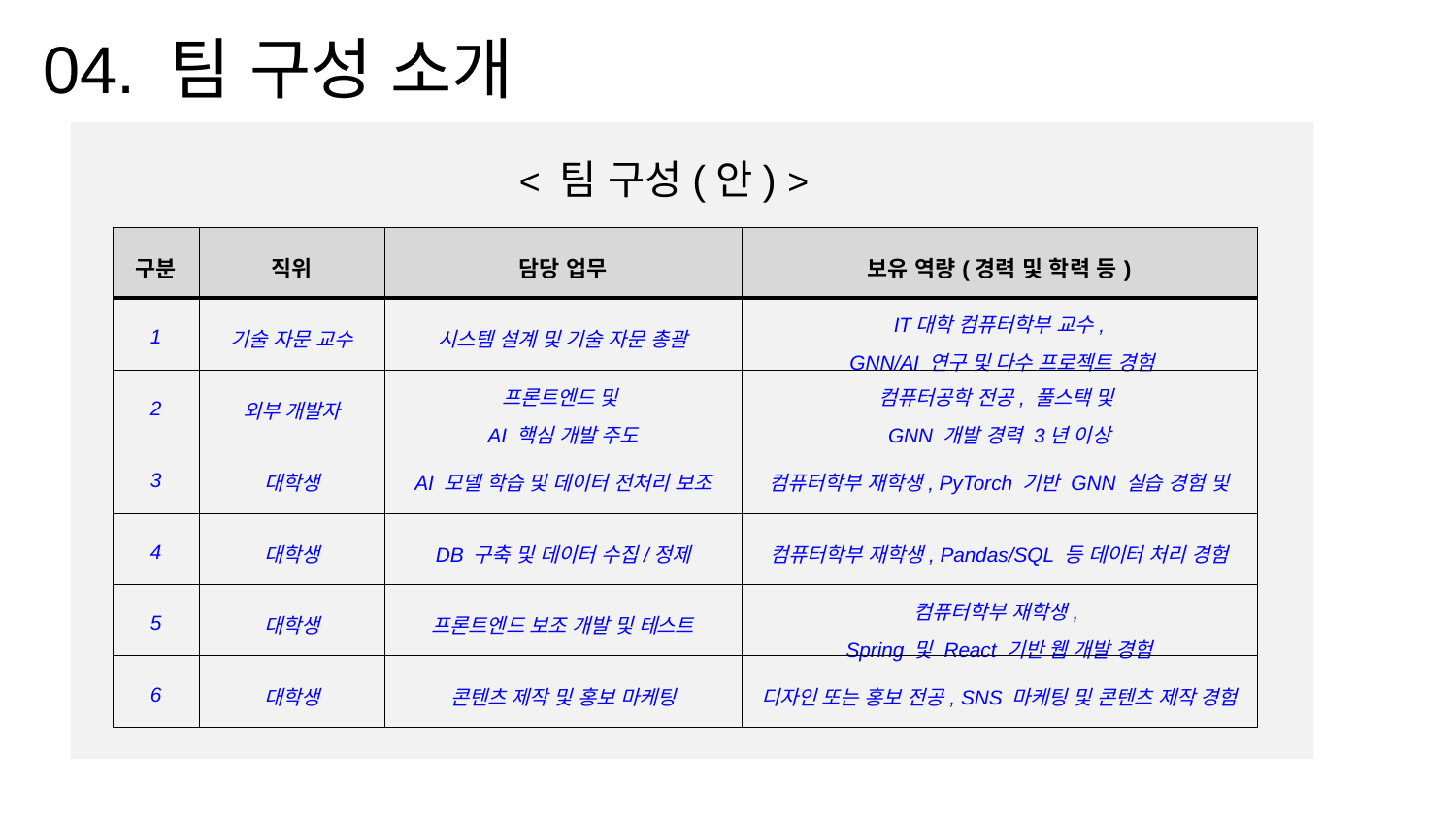

# 04. 팀 구성 소개

 < 팀 구성(안) >

| 구분 | 직위 | 담당 업무 | 보유 역량(경력 및 학력 등) |
| --- | --- | --- | --- |
| 1 | 기술 자문 교수 | 시스템 설계 및 기술 자문 총괄 | IT대학 컴퓨터학부 교수,  GNN/AI 연구 및 다수 프로젝트 경험 |
| 2 | 외부 개발자 | 프론트엔드 및 AI 핵심 개발 주도 | 컴퓨터공학 전공, 풀스택 및 GNN 개발 경력 3년 이상 |
| 3 | 대학생 | AI 모델 학습 및 데이터 전처리 보조 | 컴퓨터학부 재학생, PyTorch 기반 GNN 실습 경험 및 |
| 4 | 대학생 | DB 구축 및 데이터 수집/정제 | 컴퓨터학부 재학생, Pandas/SQL 등 데이터 처리 경험 |
| 5 | 대학생 | 프론트엔드 보조 개발 및 테스트 | 컴퓨터학부 재학생, Spring 및 React 기반 웹 개발 경험 |
| 6 | 대학생 | 콘텐츠 제작 및 홍보 마케팅 | 디자인 또는 홍보 전공, SNS 마케팅 및 콘텐츠 제작 경험 |